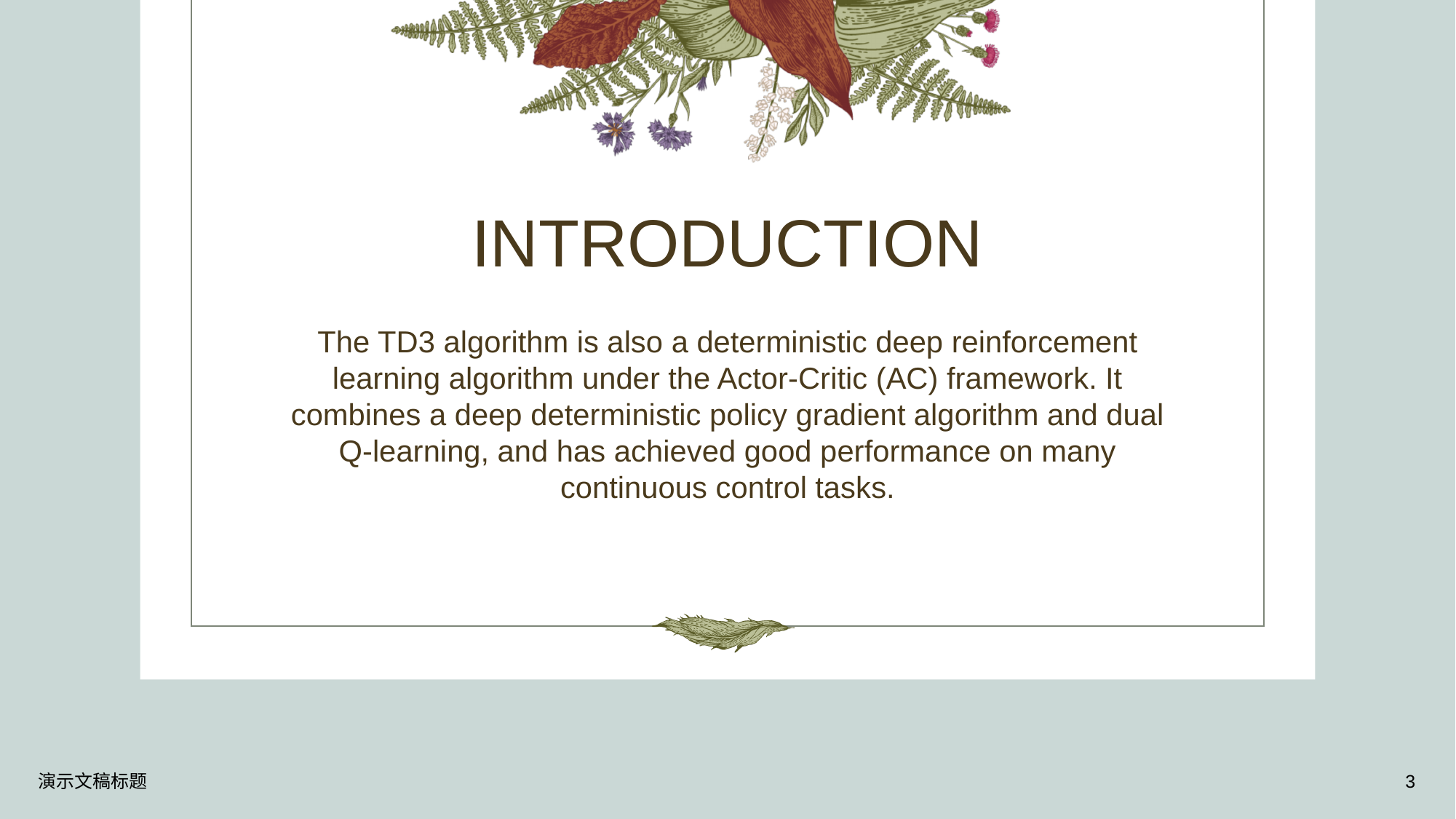

# INTRODUCTION
The TD3 algorithm is also a deterministic deep reinforcement learning algorithm under the Actor-Critic (AC) framework. It combines a deep deterministic policy gradient algorithm and dual Q-learning, and has achieved good performance on many continuous control tasks.
演示文稿标题
3